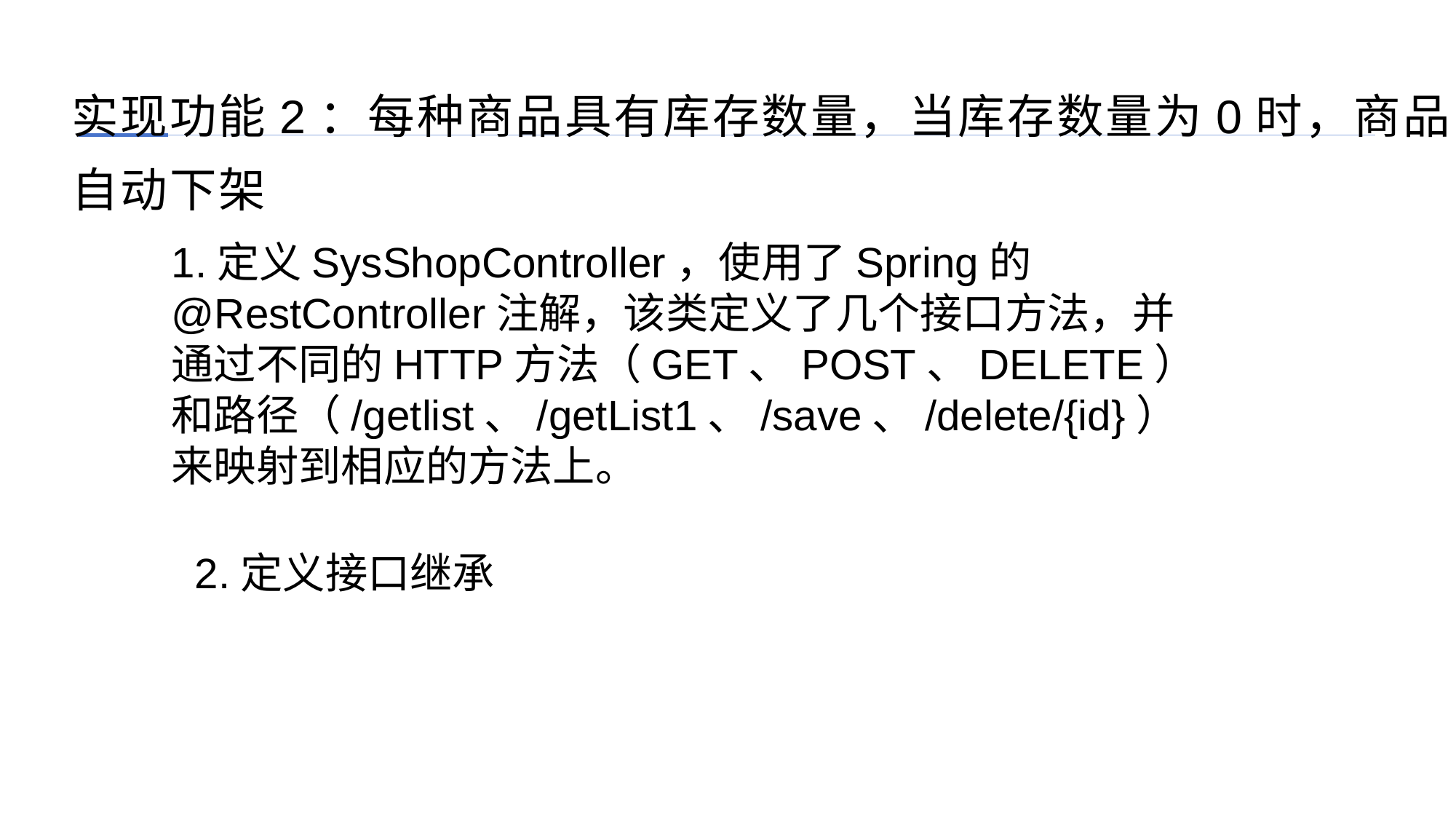

实现功能2：每种商品具有库存数量，当库存数量为0时，商品自动下架
1.定义SysShopController，使用了Spring的@RestController注解，该类定义了几个接口方法，并通过不同的HTTP方法（GET、POST、DELETE）和路径（/getlist、/getList1、/save、/delete/{id}）来映射到相应的方法上。
2.定义接口继承